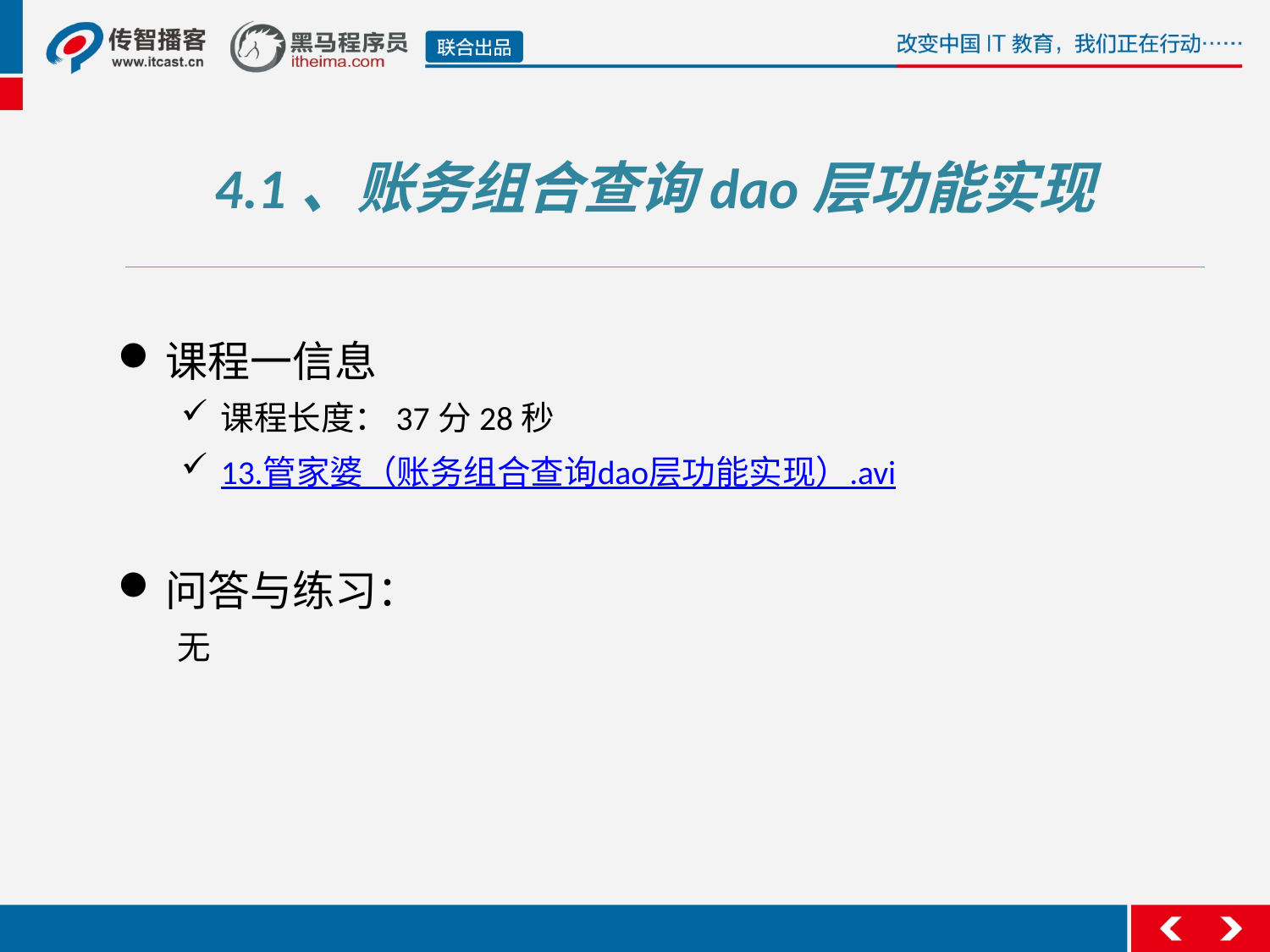

4.1、账务组合查询dao层功能实现

课程一信息
课程长度：37分28秒
13.管家婆（账务组合查询dao层功能实现）.avi

问答与练习：
       无